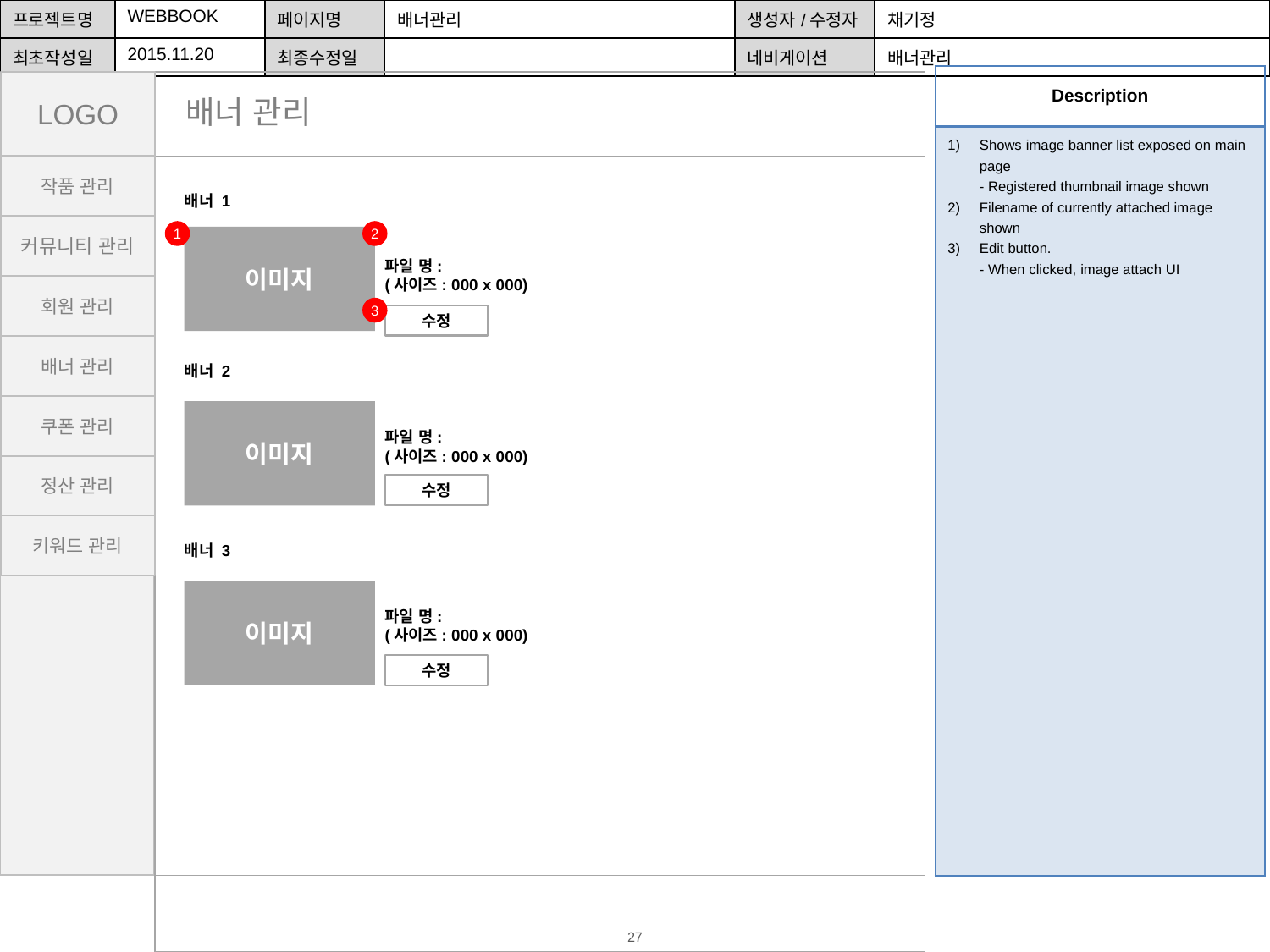

| 프로젝트명 | WEBBOOK | 페이지명 | 배너관리 | 생성자/수정자 | 채기정 |
| --- | --- | --- | --- | --- | --- |
| 최초작성일 | 2015.11.20 | 최종수정일 |  | 네비게이션 | 배너관리 |
| Description |
| --- |
| Shows image banner list exposed on main page - Registered thumbnail image shown Filename of currently attached image shown Edit button. - When clicked, image attach UI |
LOGO

배너 관리

작품 관리
배너 1
커뮤니티 관리
1
2
이미지

파일 명:
(사이즈: 000 x 000)
회원 관리
3
수정
배너 관리
배너 2
쿠폰 관리

파일 명:
(사이즈: 000 x 000)
이미지
정산 관리
수정
키워드 관리

배너 3

파일 명:
(사이즈: 000 x 000)
이미지
수정